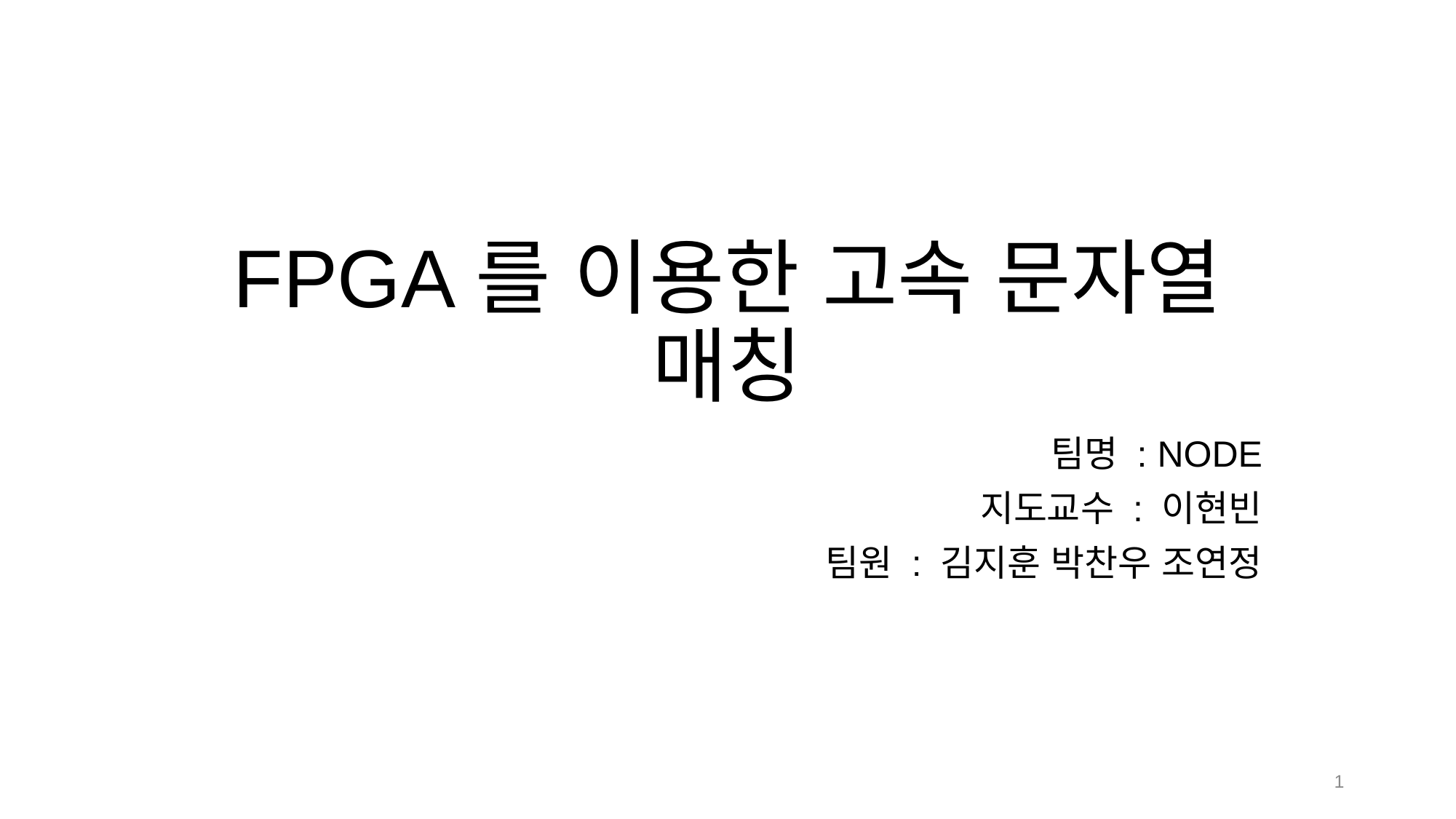

# FPGA를 이용한 고속 문자열 매칭
팀명 : NODE
지도교수 : 이현빈
팀원 : 김지훈 박찬우 조연정
1